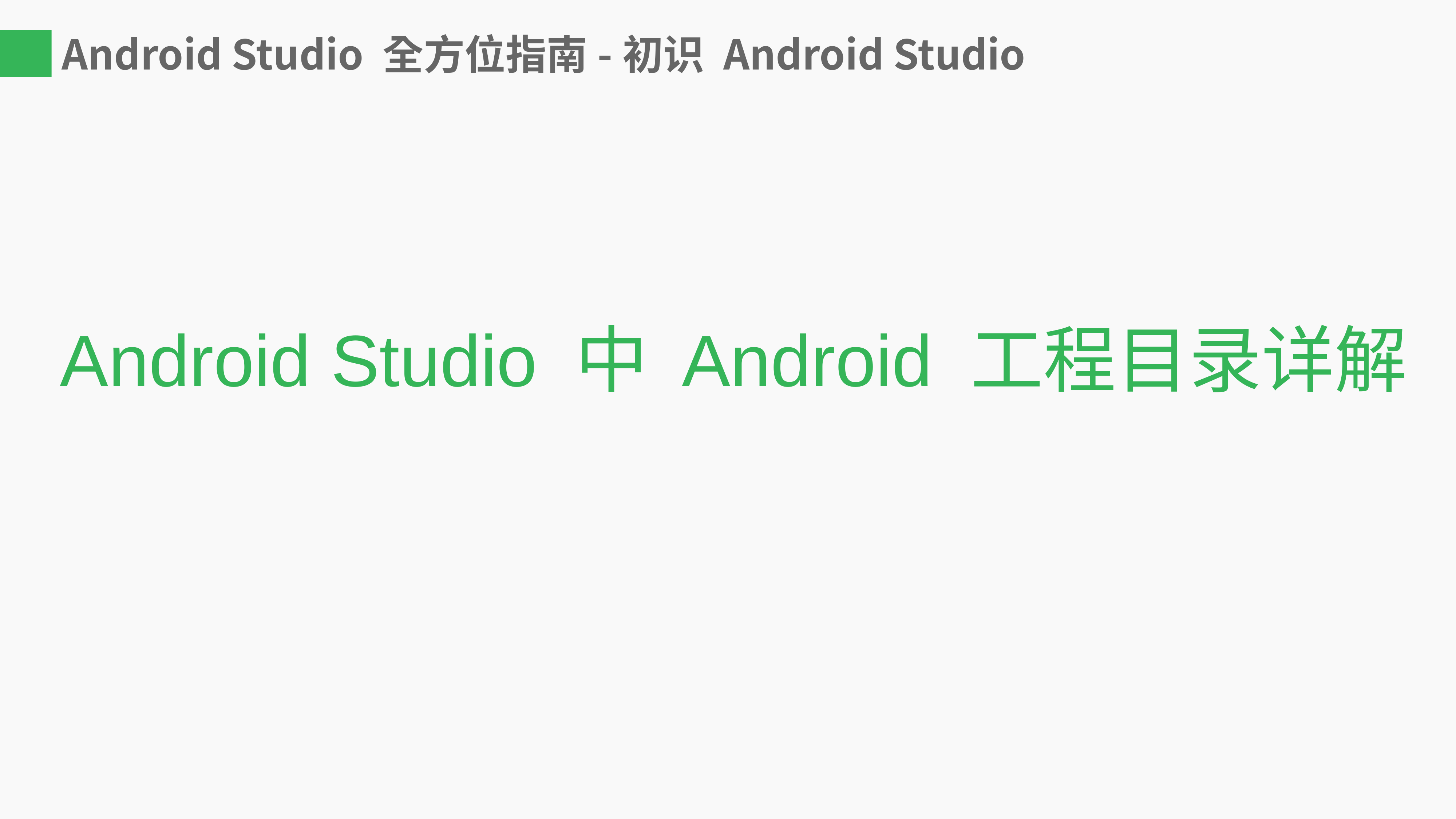

# Android Studio 全方位指南-初识 Android Studio
Android Studio 中 Android 工程目录详解